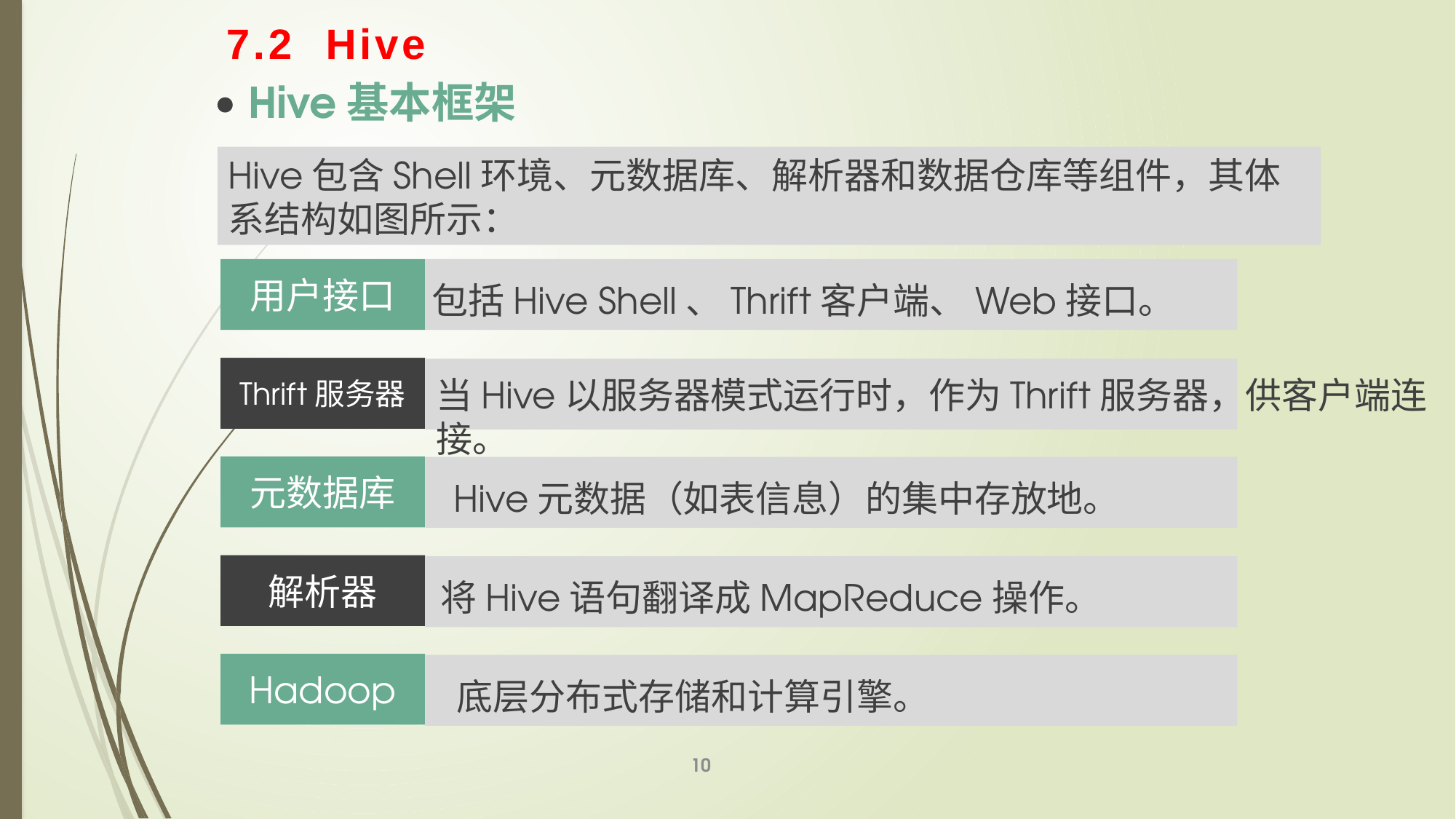

7.2  Hive
Hive基本框架

Hive包含Shell环境、元数据库、解析器和数据仓库等组件，其体系结构如图所示：
用户接口

包括Hive Shell、Thrift客户端、Web接口。
Thrift服务器

当Hive以服务器模式运行时，作为Thrift服务器，供客户端连接。
元数据库

Hive元数据（如表信息）的集中存放地。
解析器

将Hive语句翻译成MapReduce操作。
Hadoop

底层分布式存储和计算引擎。
10